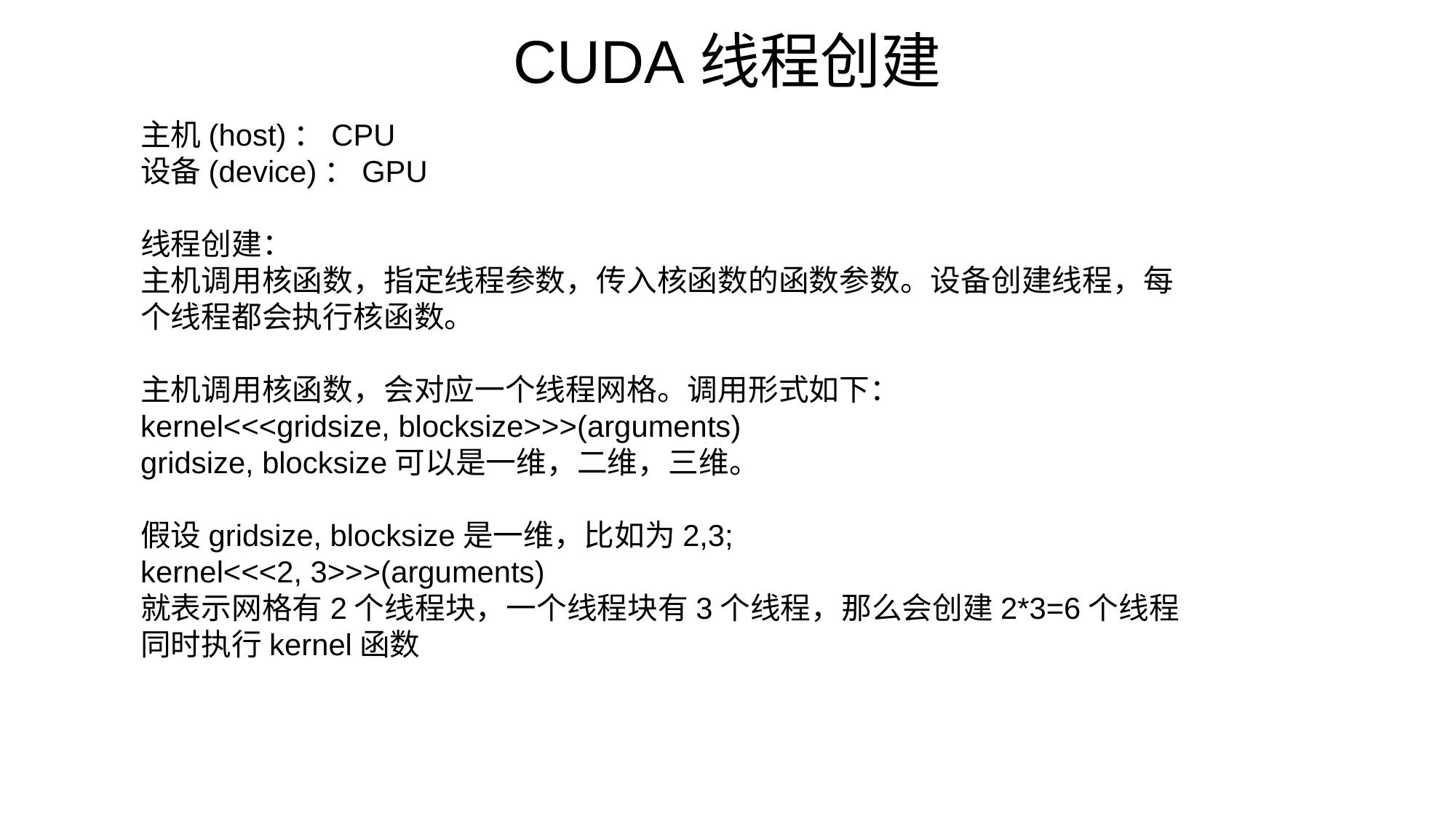

CUDA线程创建
主机(host)：CPU
设备(device)：GPU

线程创建：
主机调用核函数，指定线程参数，传入核函数的函数参数。设备创建线程，每个线程都会执行核函数。

主机调用核函数，会对应一个线程网格。调用形式如下：
kernel<<<gridsize, blocksize>>>(arguments)
gridsize, blocksize可以是一维，二维，三维。

假设gridsize, blocksize是一维，比如为2,3;
kernel<<<2, 3>>>(arguments)
就表示网格有2个线程块，一个线程块有3个线程，那么会创建2*3=6个线程同时执行kernel函数